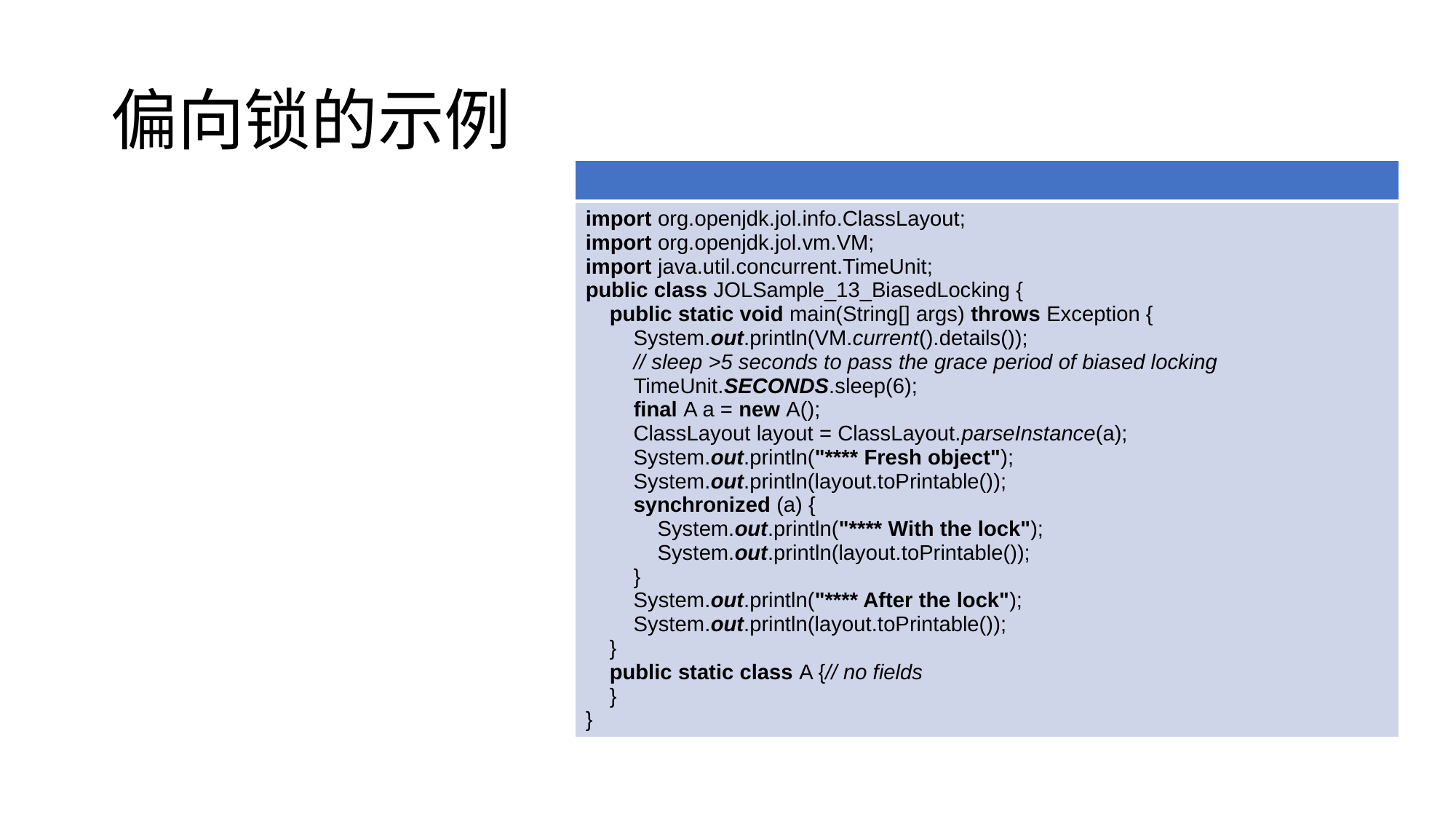

# 偏向锁的示例
|  |
| --- |
| import org.openjdk.jol.info.ClassLayout; import org.openjdk.jol.vm.VM; import java.util.concurrent.TimeUnit; public class JOLSample\_13\_BiasedLocking { public static void main(String[] args) throws Exception { System.out.println(VM.current().details()); // sleep >5 seconds to pass the grace period of biased locking TimeUnit.SECONDS.sleep(6); final A a = new A(); ClassLayout layout = ClassLayout.parseInstance(a); System.out.println("\*\*\*\* Fresh object"); System.out.println(layout.toPrintable()); synchronized (a) { System.out.println("\*\*\*\* With the lock"); System.out.println(layout.toPrintable()); } System.out.println("\*\*\*\* After the lock"); System.out.println(layout.toPrintable()); } public static class A {// no fields } } |